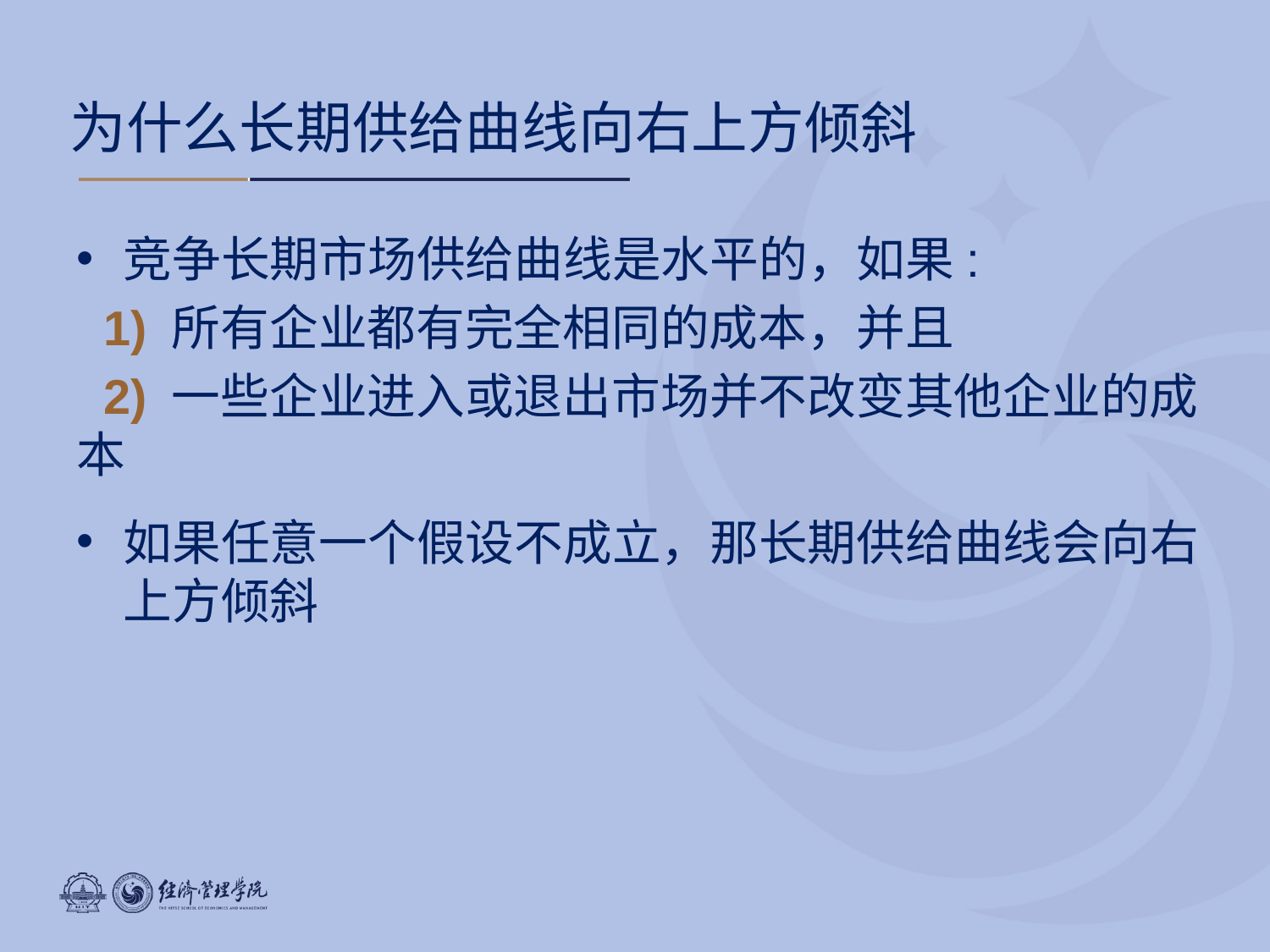

为什么长期供给曲线向右上方倾斜
竞争长期市场供给曲线是水平的，如果:
  1) 所有企业都有完全相同的成本，并且
  2) 一些企业进入或退出市场并不改变其他企业的成本
如果任意一个假设不成立，那长期供给曲线会向右上方倾斜